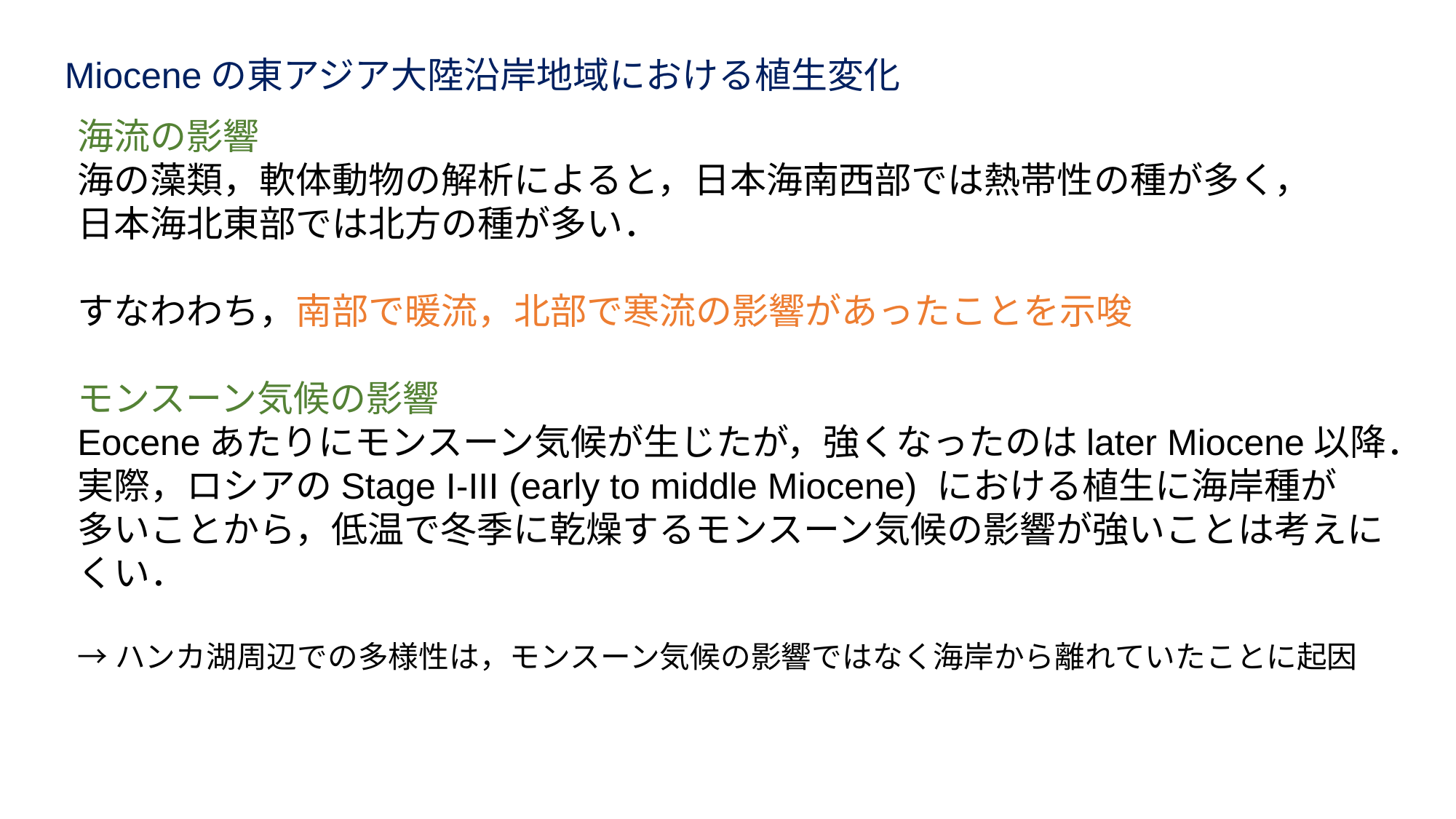

Mioceneの東アジア大陸沿岸地域における植生変化
海流の影響
海の藻類，軟体動物の解析によると，日本海南西部では熱帯性の種が多く，
日本海北東部では北方の種が多い．

すなわわち，南部で暖流，北部で寒流の影響があったことを示唆

モンスーン気候の影響
Eoceneあたりにモンスーン気候が生じたが，強くなったのはlater Miocene以降．
実際，ロシアのStage I-III (early to middle Miocene) における植生に海岸種が
多いことから，低温で冬季に乾燥するモンスーン気候の影響が強いことは考えにくい．

→ハンカ湖周辺での多様性は，モンスーン気候の影響ではなく海岸から離れていたことに起因